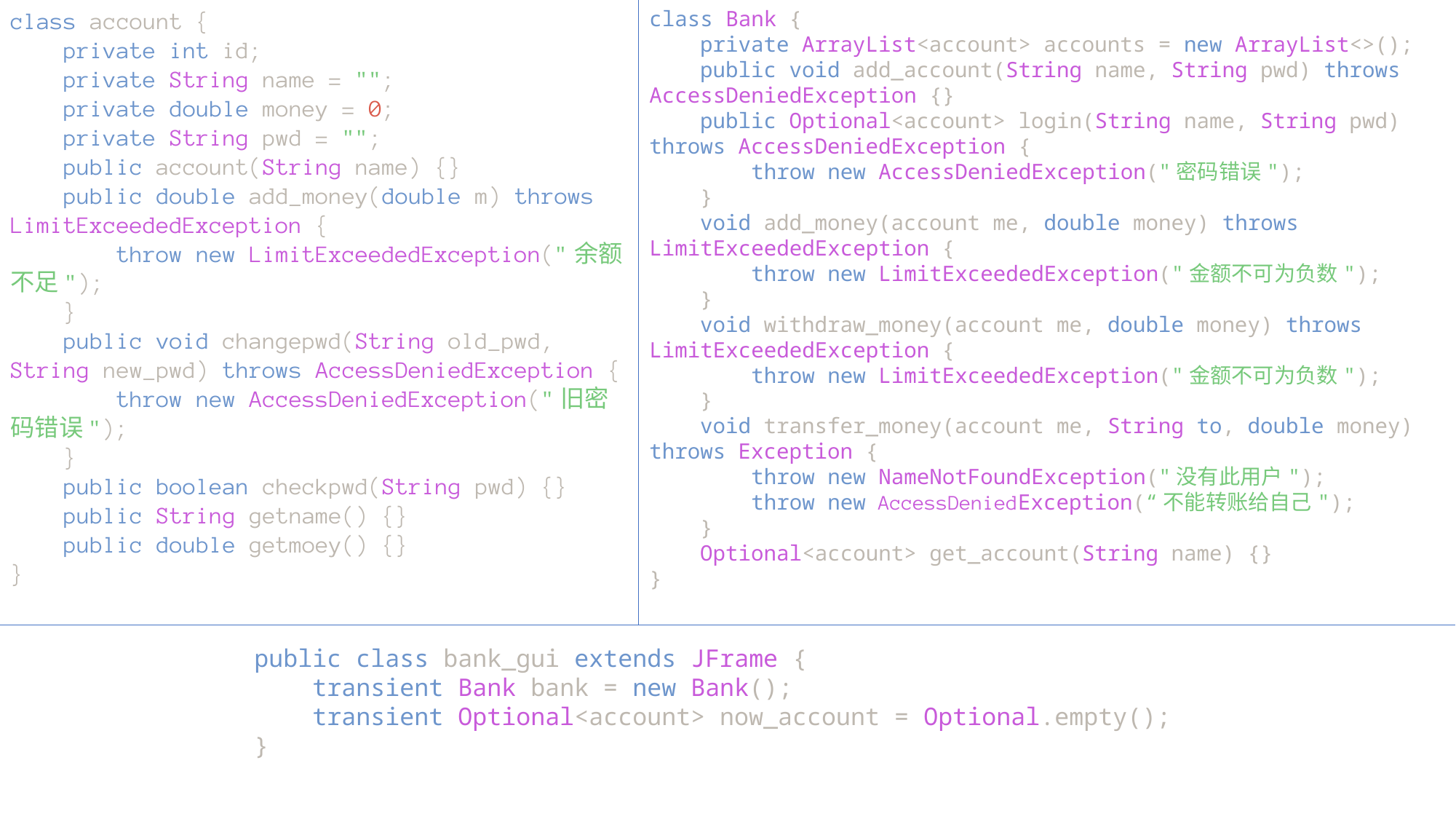

class account {
    private int id;
    private String name = "";
    private double money = 0;
    private String pwd = "";
    public account(String name) {}
    public double add_money(double m) throws LimitExceededException {
        throw new LimitExceededException("余额不足");
    }
    public void changepwd(String old_pwd, String new_pwd) throws AccessDeniedException {
        throw new AccessDeniedException("旧密码错误");
    }
    public boolean checkpwd(String pwd) {}
    public String getname() {}
    public double getmoey() {}
}

class Bank {
    private ArrayList<account> accounts = new ArrayList<>();
    public void add_account(String name, String pwd) throws AccessDeniedException {}
    public Optional<account> login(String name, String pwd) throws AccessDeniedException {
        throw new AccessDeniedException("密码错误");
    }
    void add_money(account me, double money) throws LimitExceededException {
        throw new LimitExceededException("金额不可为负数");
    }
    void withdraw_money(account me, double money) throws LimitExceededException {
        throw new LimitExceededException("金额不可为负数");
    }
    void transfer_money(account me, String to, double money) throws Exception {
        throw new NameNotFoundException("没有此用户");
        throw new AccessDeniedException(“不能转账给自己");
    }
    Optional<account> get_account(String name) {}
}
public class bank_gui extends JFrame {
    transient Bank bank = new Bank();
    transient Optional<account> now_account = Optional.empty();
}